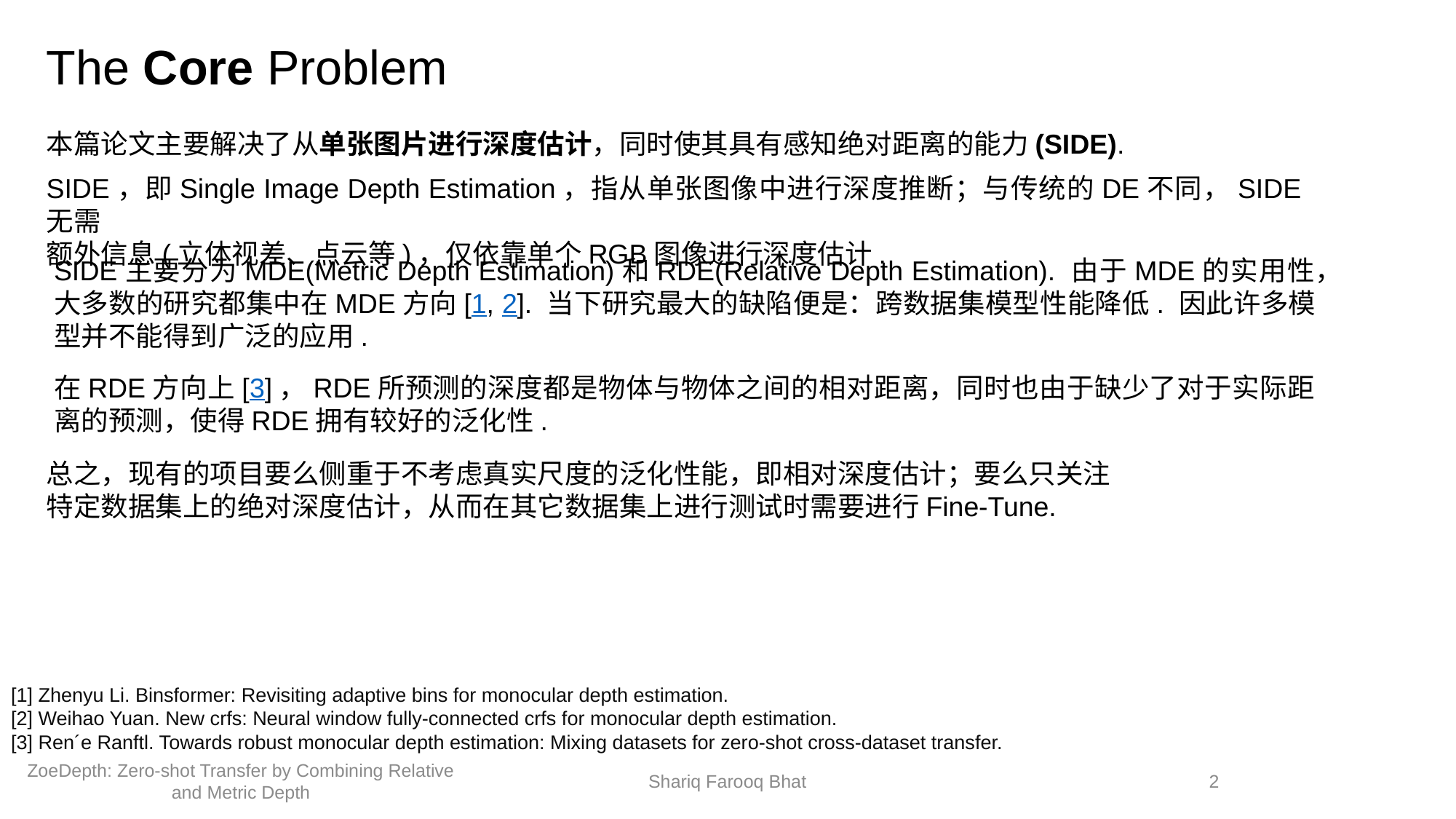

The Core Problem
本篇论文主要解决了从单张图片进行深度估计，同时使其具有感知绝对距离的能力(SIDE).
SIDE，即Single Image Depth Estimation，指从单张图像中进行深度推断；与传统的DE不同，SIDE无需
额外信息(立体视差、点云等)，仅依靠单个RGB图像进行深度估计.
SIDE主要分为MDE(Metric Depth Estimation)和RDE(Relative Depth Estimation). 由于MDE的实用性，大多数的研究都集中在MDE方向[1, 2]. 当下研究最大的缺陷便是：跨数据集模型性能降低. 因此许多模型并不能得到广泛的应用.
在RDE方向上[3]，RDE所预测的深度都是物体与物体之间的相对距离，同时也由于缺少了对于实际距离的预测，使得RDE拥有较好的泛化性.
总之，现有的项目要么侧重于不考虑真实尺度的泛化性能，即相对深度估计；要么只关注特定数据集上的绝对深度估计，从而在其它数据集上进行测试时需要进行Fine-Tune.
[1] Zhenyu Li. Binsformer: Revisiting adaptive bins for monocular depth estimation.
[2] Weihao Yuan. New crfs: Neural window fully-connected crfs for monocular depth estimation.
[3] Ren´e Ranftl. Towards robust monocular depth estimation: Mixing datasets for zero-shot cross-dataset transfer.
ZoeDepth: Zero-shot Transfer by Combining Relative and Metric Depth
Shariq Farooq Bhat
2